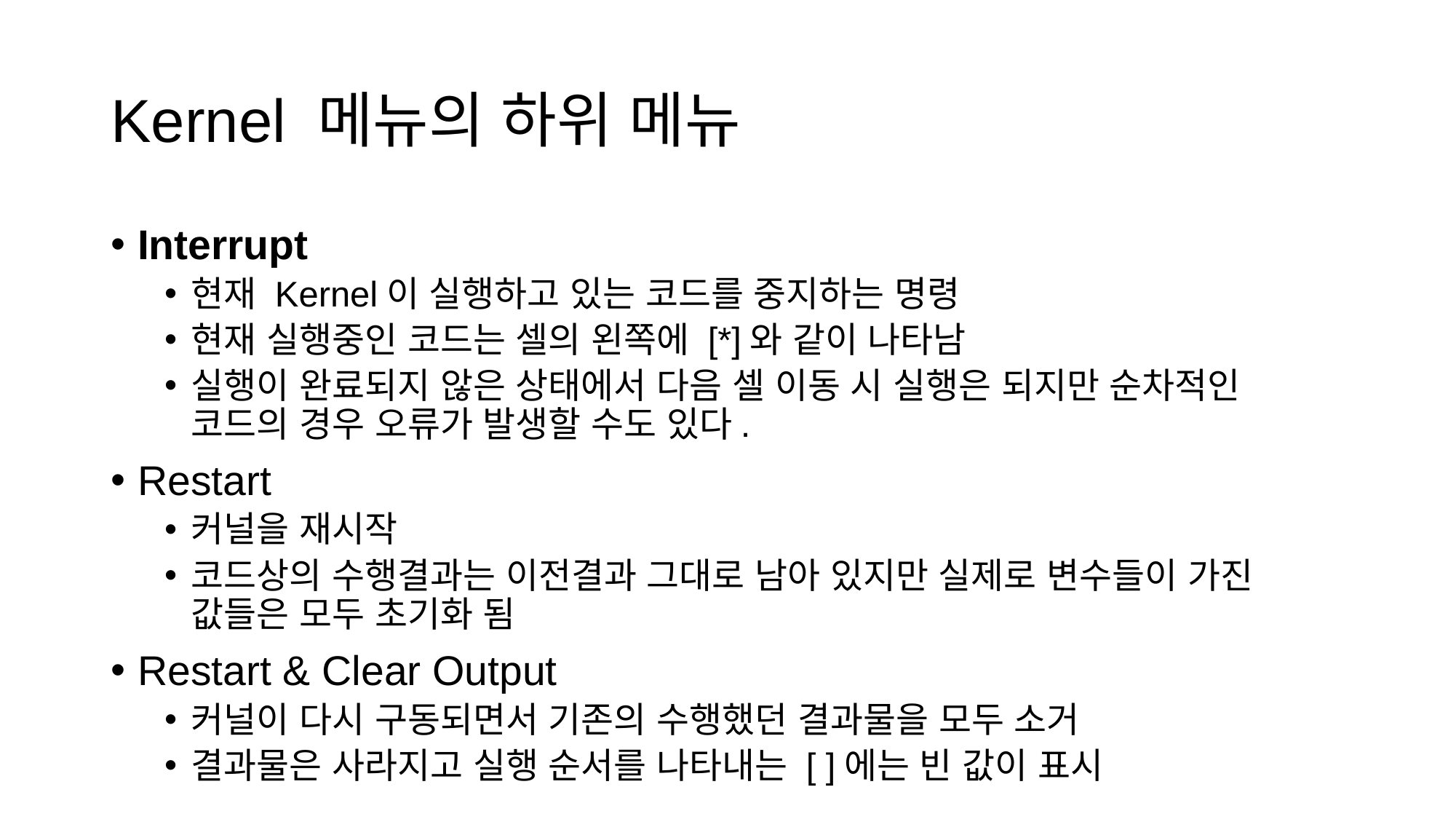

# Kernel 메뉴의 하위 메뉴
Interrupt
현재 Kernel이 실행하고 있는 코드를 중지하는 명령
현재 실행중인 코드는 셀의 왼쪽에 [*]와 같이 나타남
실행이 완료되지 않은 상태에서 다음 셀 이동 시 실행은 되지만 순차적인 코드의 경우 오류가 발생할 수도 있다.
Restart
커널을 재시작
코드상의 수행결과는 이전결과 그대로 남아 있지만 실제로 변수들이 가진 값들은 모두 초기화 됨
Restart & Clear Output
커널이 다시 구동되면서 기존의 수행했던 결과물을 모두 소거
결과물은 사라지고 실행 순서를 나타내는 [ ]에는 빈 값이 표시